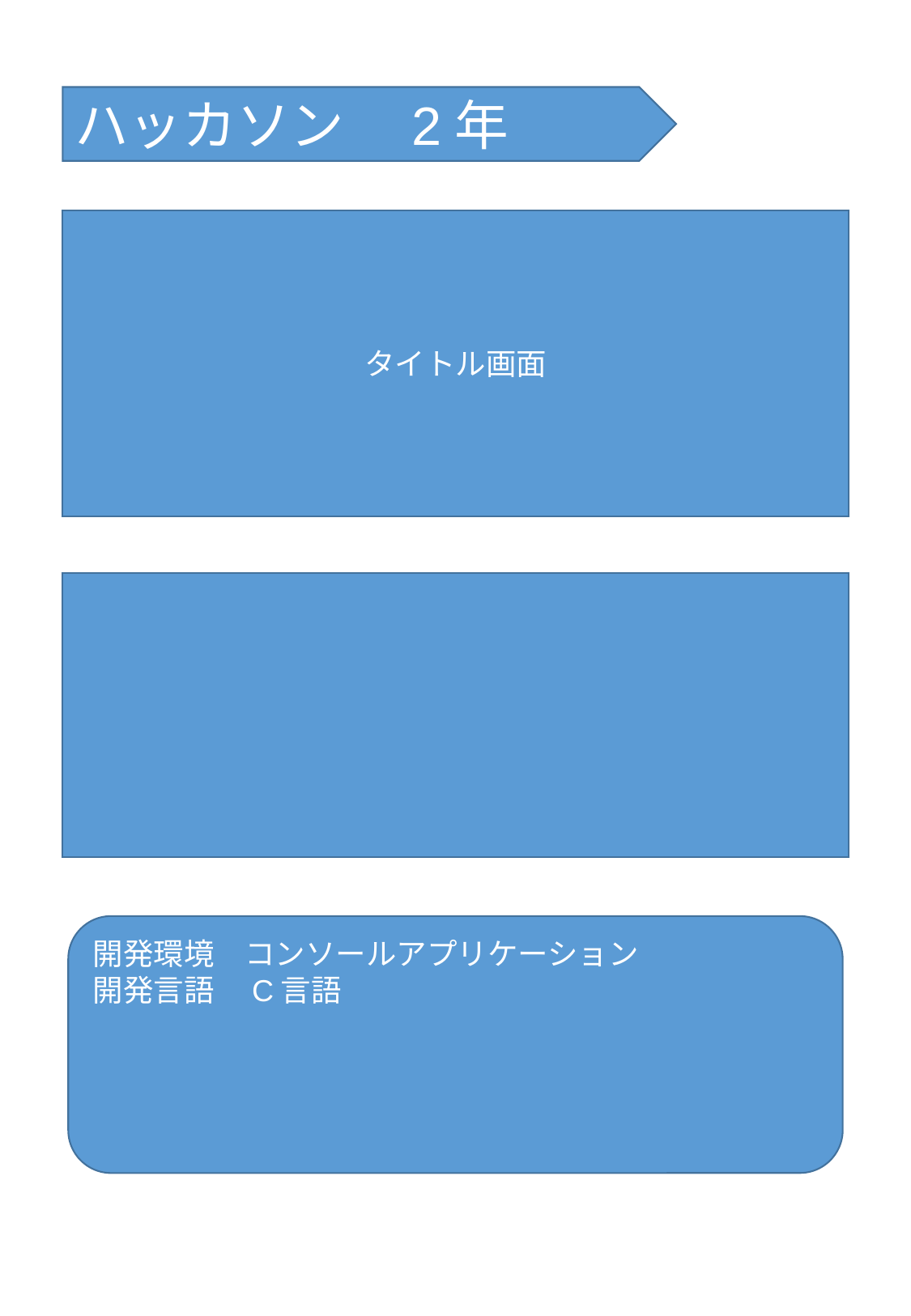

ハッカソン　2年
タイトル画面

開発環境　コンソールアプリケーション
開発言語　C言語